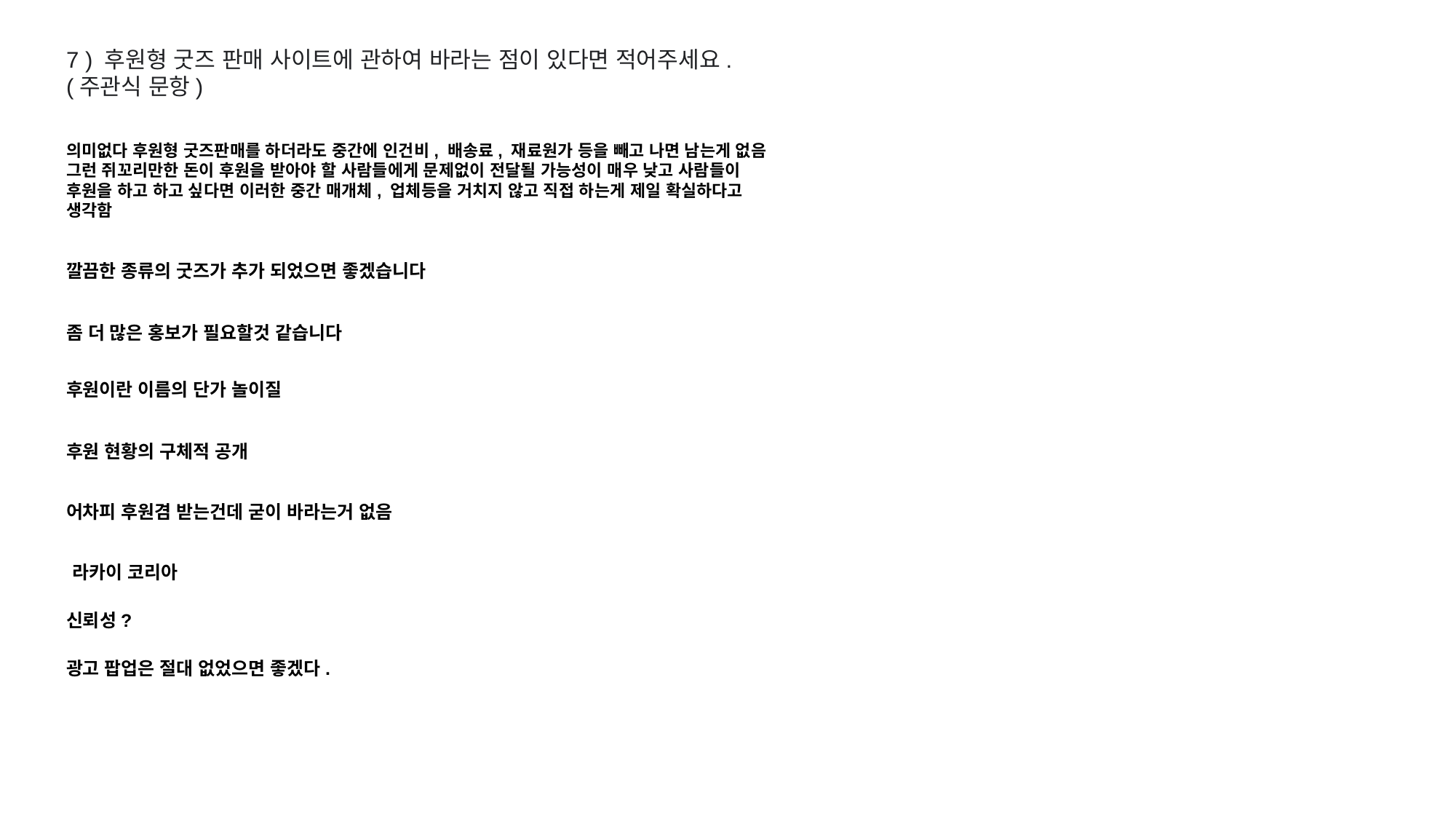

7 ) 후원형 굿즈 판매 사이트에 관하여 바라는 점이 있다면 적어주세요. (주관식 문항)
의미없다 후원형 굿즈판매를 하더라도 중간에 인건비, 배송료, 재료원가 등을 빼고 나면 남는게 없음 그런 쥐꼬리만한 돈이 후원을 받아야 할 사람들에게 문제없이 전달될 가능성이 매우 낮고 사람들이 후원을 하고 하고 싶다면 이러한 중간 매개체, 업체등을 거치지 않고 직접 하는게 제일 확실하다고 생각함
깔끔한 종류의 굿즈가 추가 되었으면 좋겠습니다
좀 더 많은 홍보가 필요할것 같습니다
후원이란 이름의 단가 놀이질
후원 현황의 구체적 공개
어차피 후원겸 받는건데 굳이 바라는거 없음
라카이 코리아
신뢰성?
광고 팝업은 절대 없었으면 좋겠다.